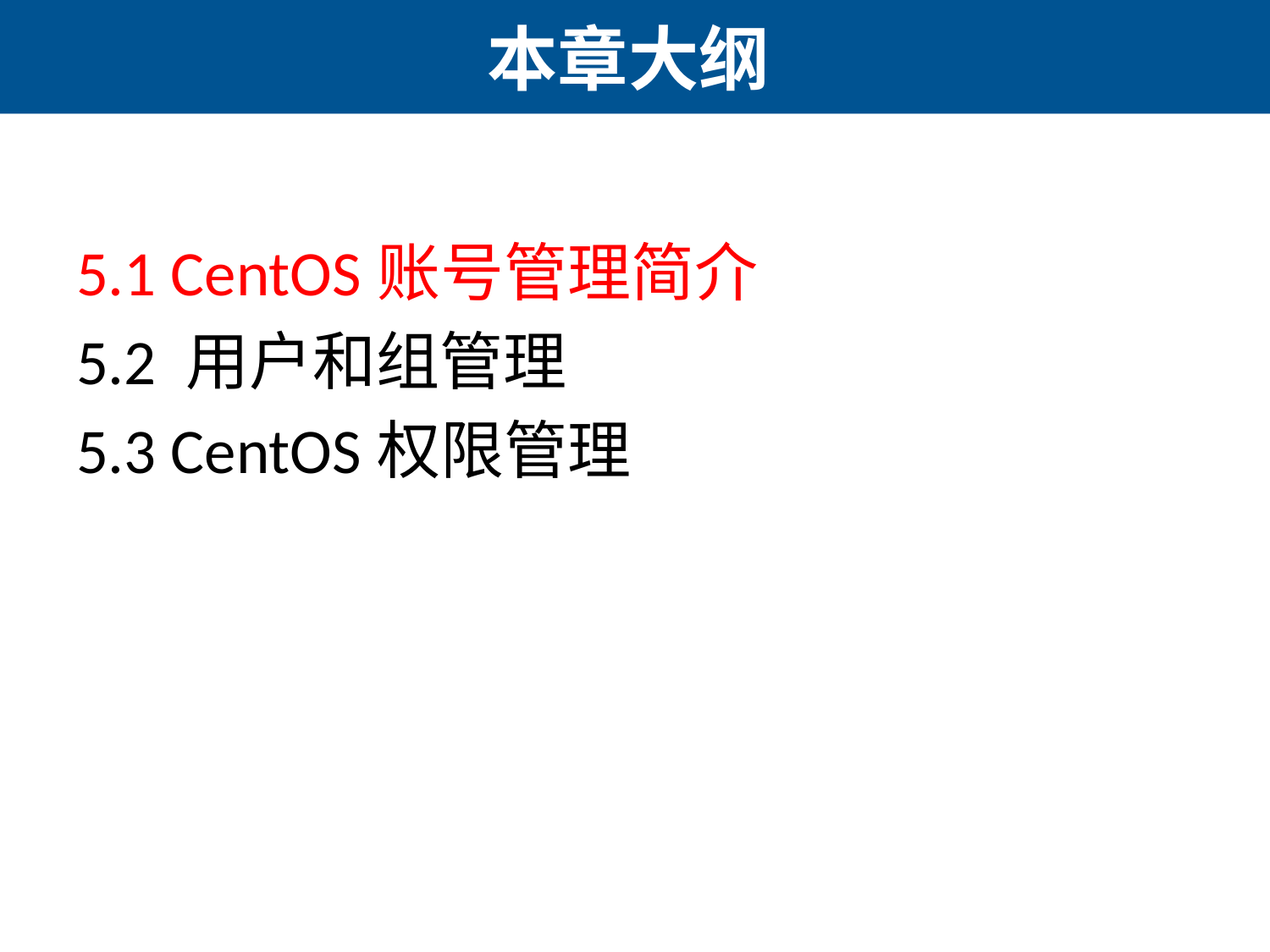

# 本章大纲
5.1 CentOS账号管理简介
5.2 用户和组管理
5.3 CentOS权限管理